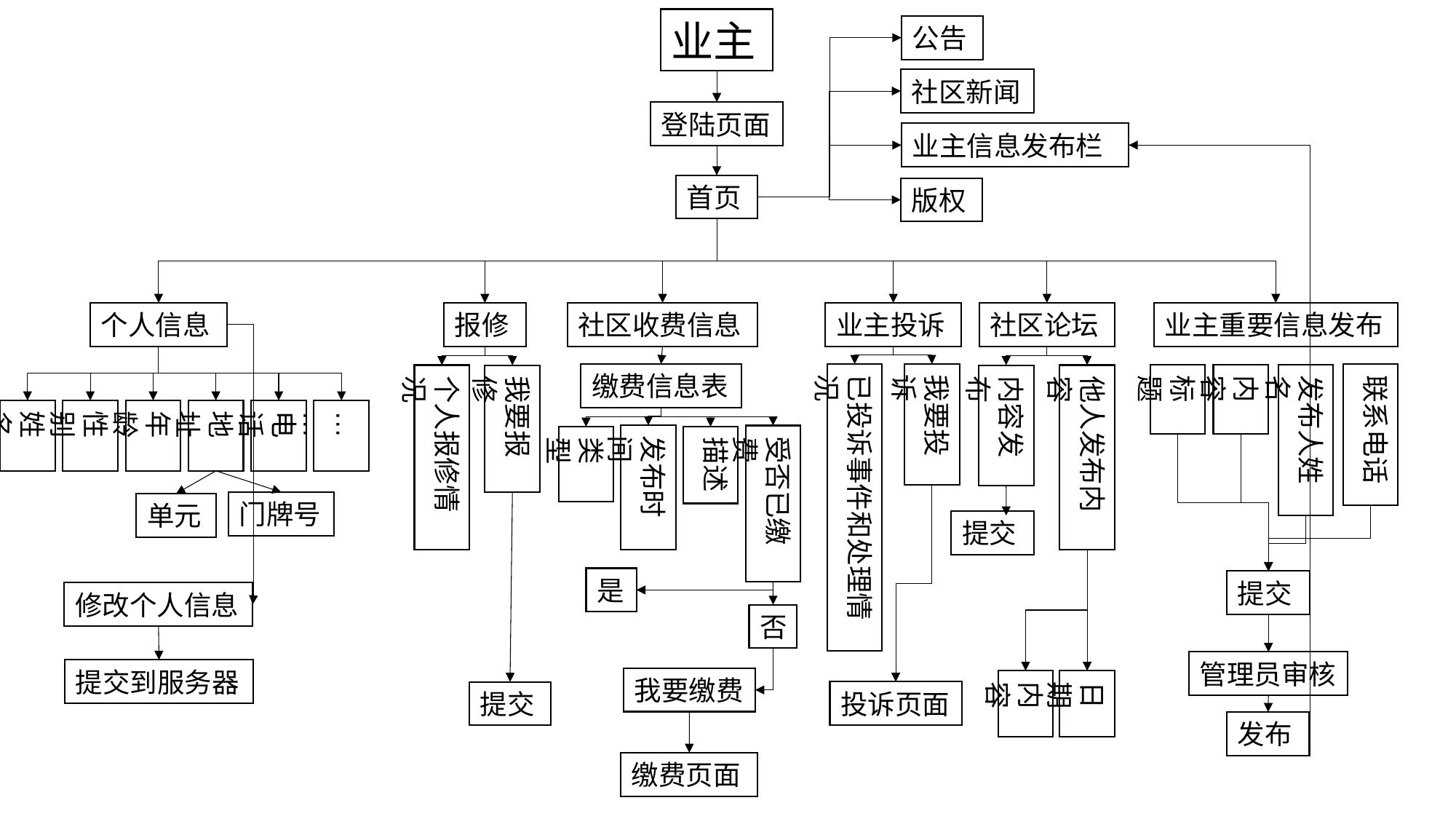

业主
公告
社区新闻
登陆页面
业主信息发布栏
首页
版权
个人信息
社区收费信息
业主投诉
社区论坛
业主重要信息发布
报修
缴费信息表
我要投诉
已投诉事件和处理情况
联系电话
发布人姓名
标题
内容
个人报修情况
我要报修
内容发布
他人发布内容
姓名
年龄
地址
电话
……
性别
发布时间
受否已缴费
类型
描述
门牌号
单元
提交
是
提交
修改个人信息
否
管理员审核
提交到服务器
我要缴费
内容
日期
投诉页面
提交
发布
缴费页面